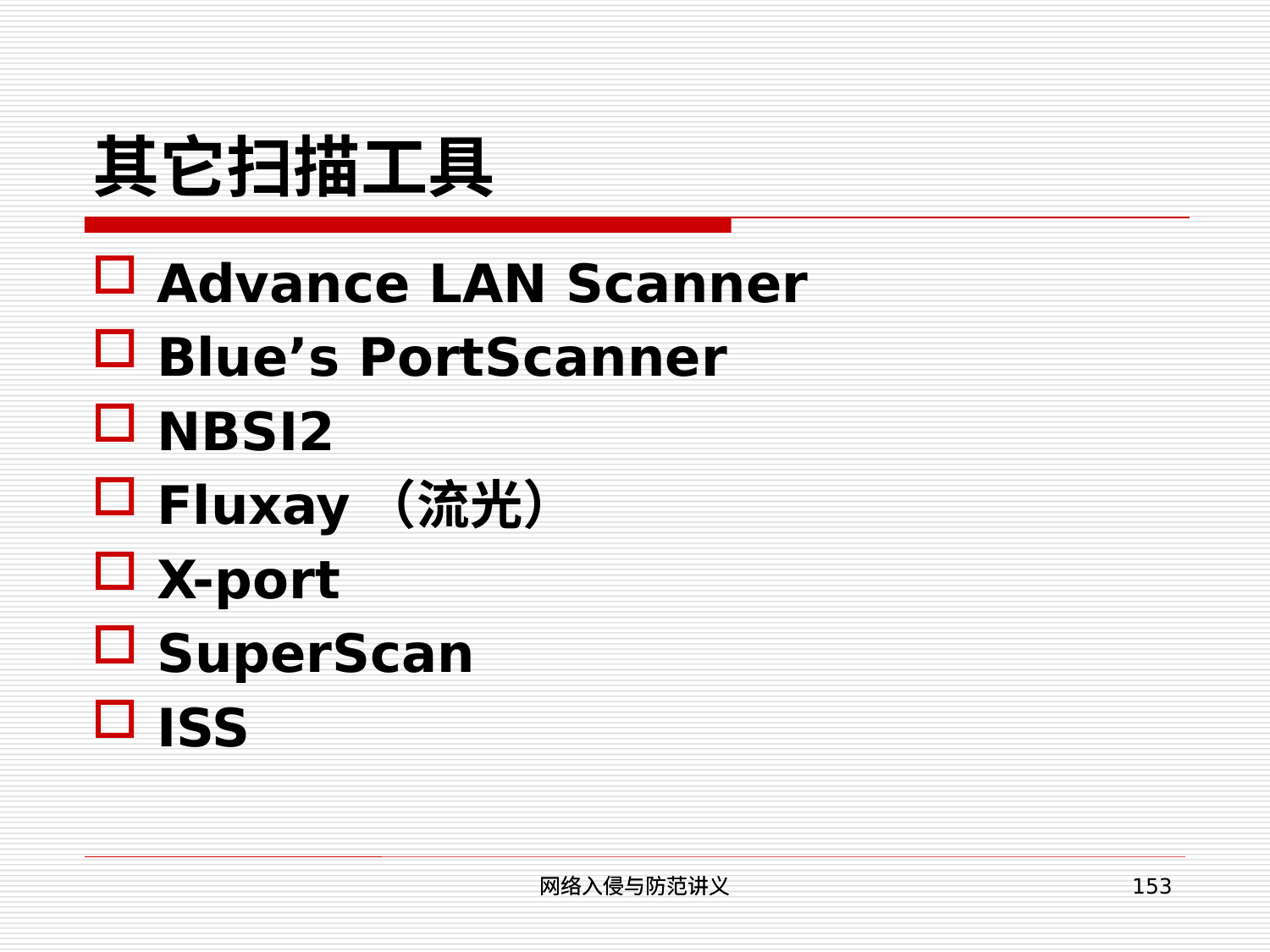

# 其它扫描工具
Advance LAN Scanner
Blue’s PortScanner
NBSI2
Fluxay（流光）
X-port
SuperScan
ISS

网络入侵与防范讲义
网络入侵与防范讲义
153
153